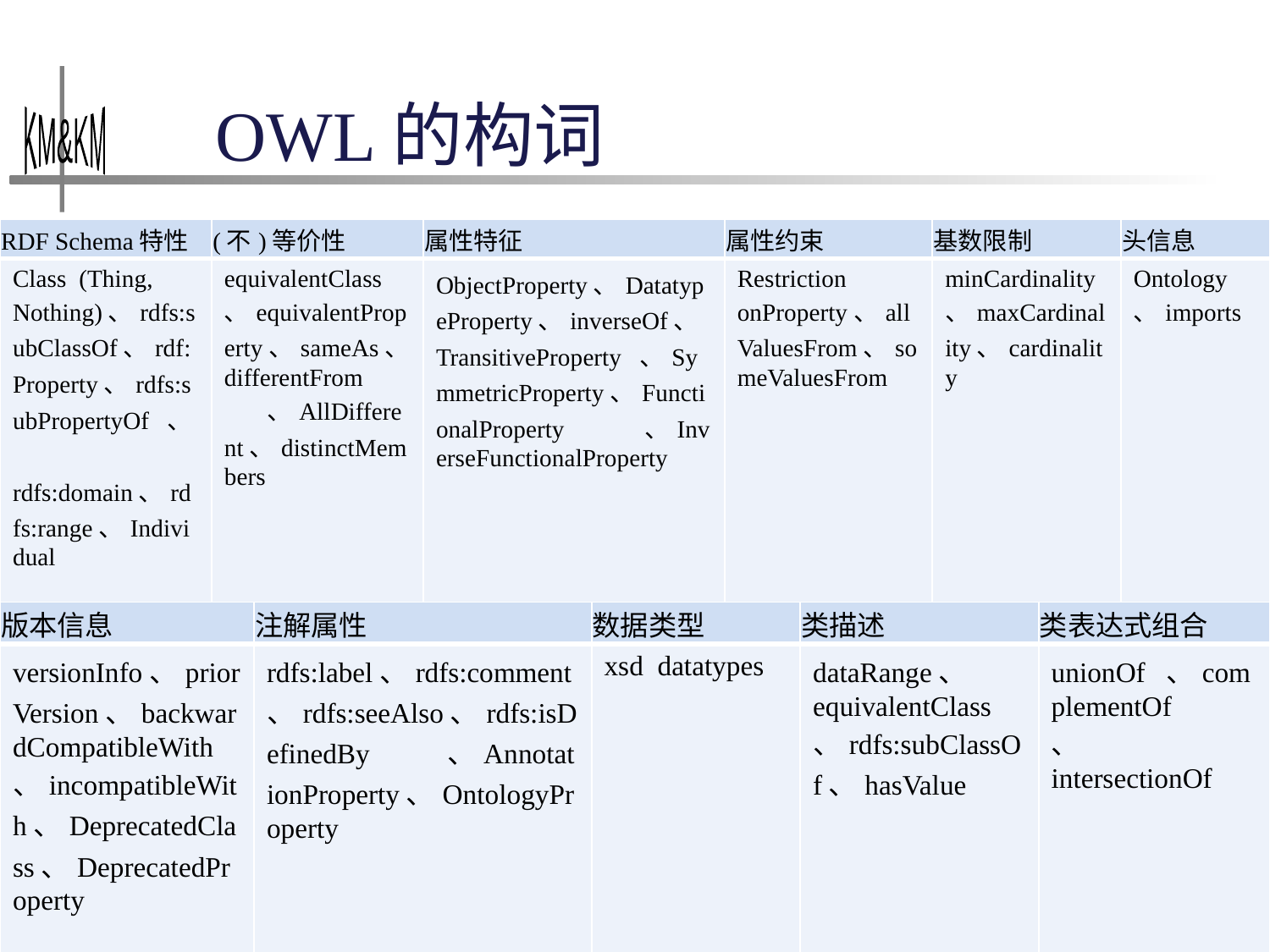

# OWL的构词
| RDF Schema特性 | (不)等价性 | 属性特征 | 属性约束 | 基数限制 | 头信息 |
| --- | --- | --- | --- | --- | --- |
| Class (Thing, Nothing)、rdfs:subClassOf、rdf:Property、rdfs:subPropertyOf 、 rdfs:domain、rdfs:range、Individual | equivalentClass、equivalentProperty、sameAs、differentFrom      、AllDifferent、distinctMembers | ObjectProperty、DatatypeProperty、inverseOf、TransitiveProperty 、SymmetricProperty、FunctionalProperty      、InverseFunctionalProperty | Restriction onProperty、allValuesFrom、someValuesFrom | minCardinality、maxCardinality、cardinality | Ontology、imports |
| 版本信息 | 注解属性 | 数据类型 | 类描述 | 类表达式组合 |
| --- | --- | --- | --- | --- |
| versionInfo、priorVersion、backwardCompatibleWith、incompatibleWith、DeprecatedClass、DeprecatedProperty | rdfs:label、rdfs:comment、rdfs:seeAlso、rdfs:isDefinedBy     、AnnotationProperty、OntologyProperty | xsd datatypes | dataRange、   equivalentClass 、rdfs:subClassOf、hasValue | unionOf 、complementOf      、 intersectionOf |